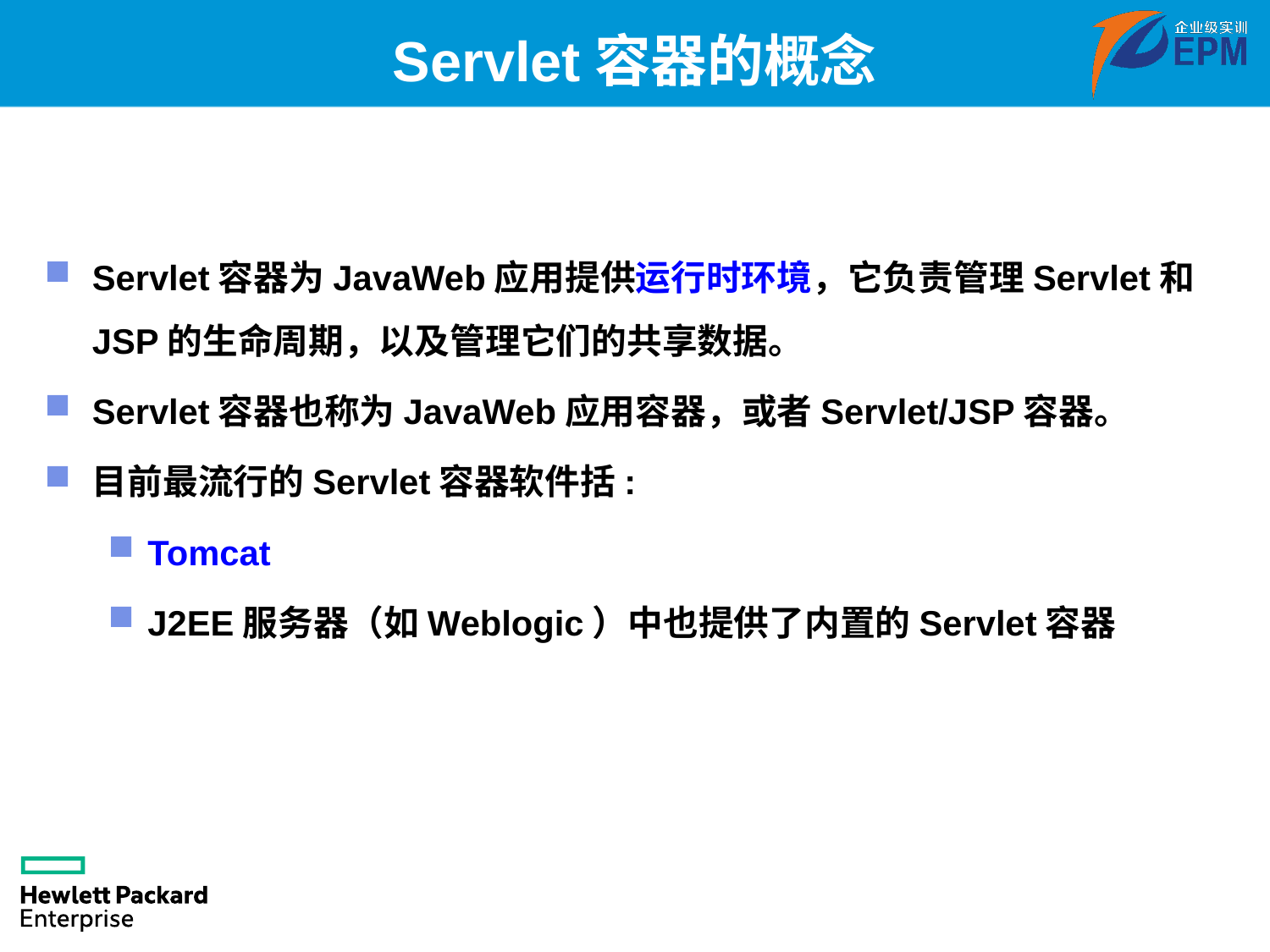

# Servlet容器的概念
Servlet容器为JavaWeb应用提供运行时环境，它负责管理Servlet和JSP的生命周期，以及管理它们的共享数据。
Servlet容器也称为JavaWeb应用容器，或者Servlet/JSP容器。
目前最流行的Servlet容器软件括:
Tomcat
J2EE服务器（如Weblogic）中也提供了内置的Servlet容器